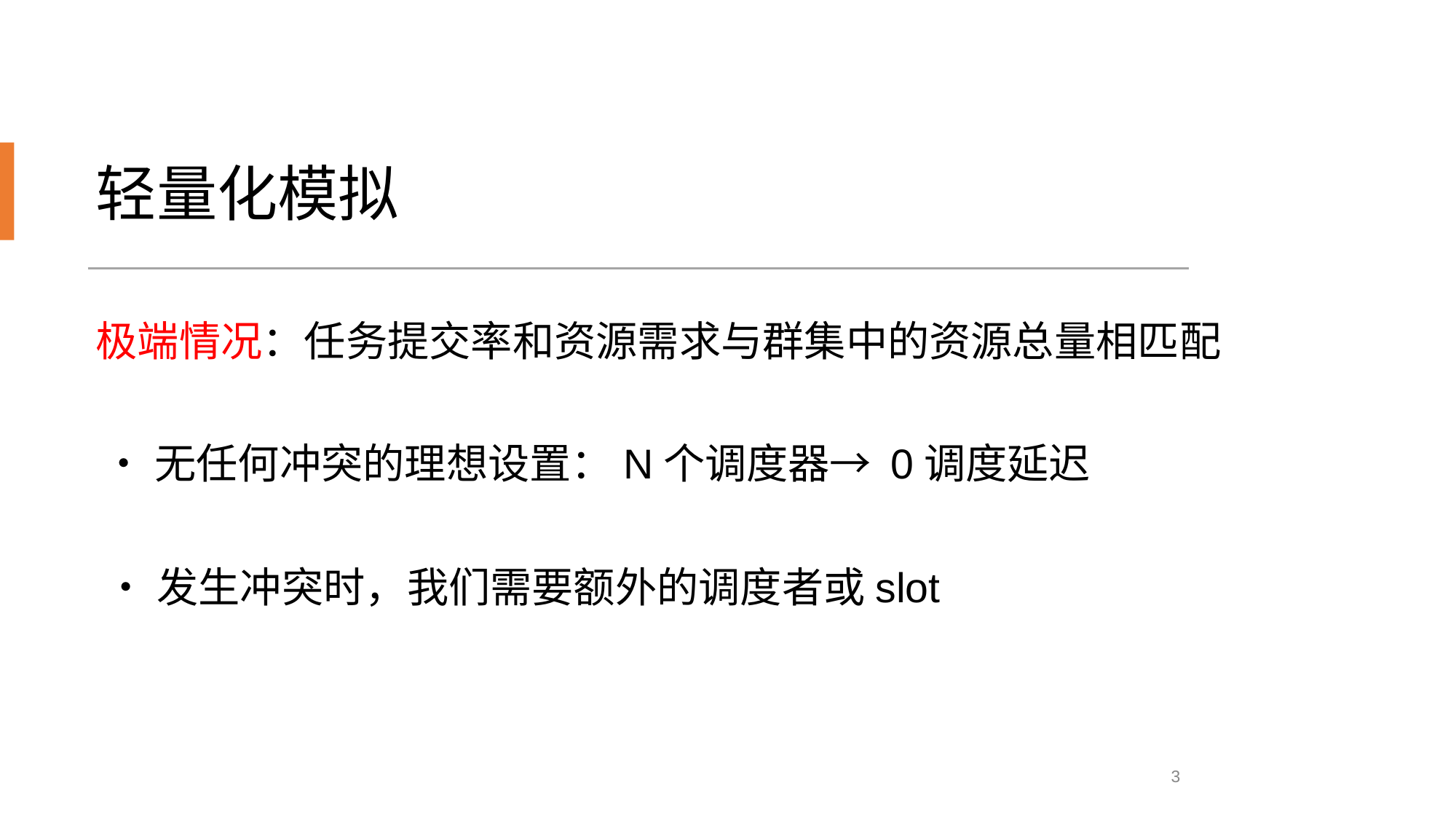

# 轻量化模拟
极端情况：任务提交率和资源需求与群集中的资源总量相匹配
•无任何冲突的理想设置：N个调度器→ 0调度延迟
•发生冲突时，我们需要额外的调度者或slot
3